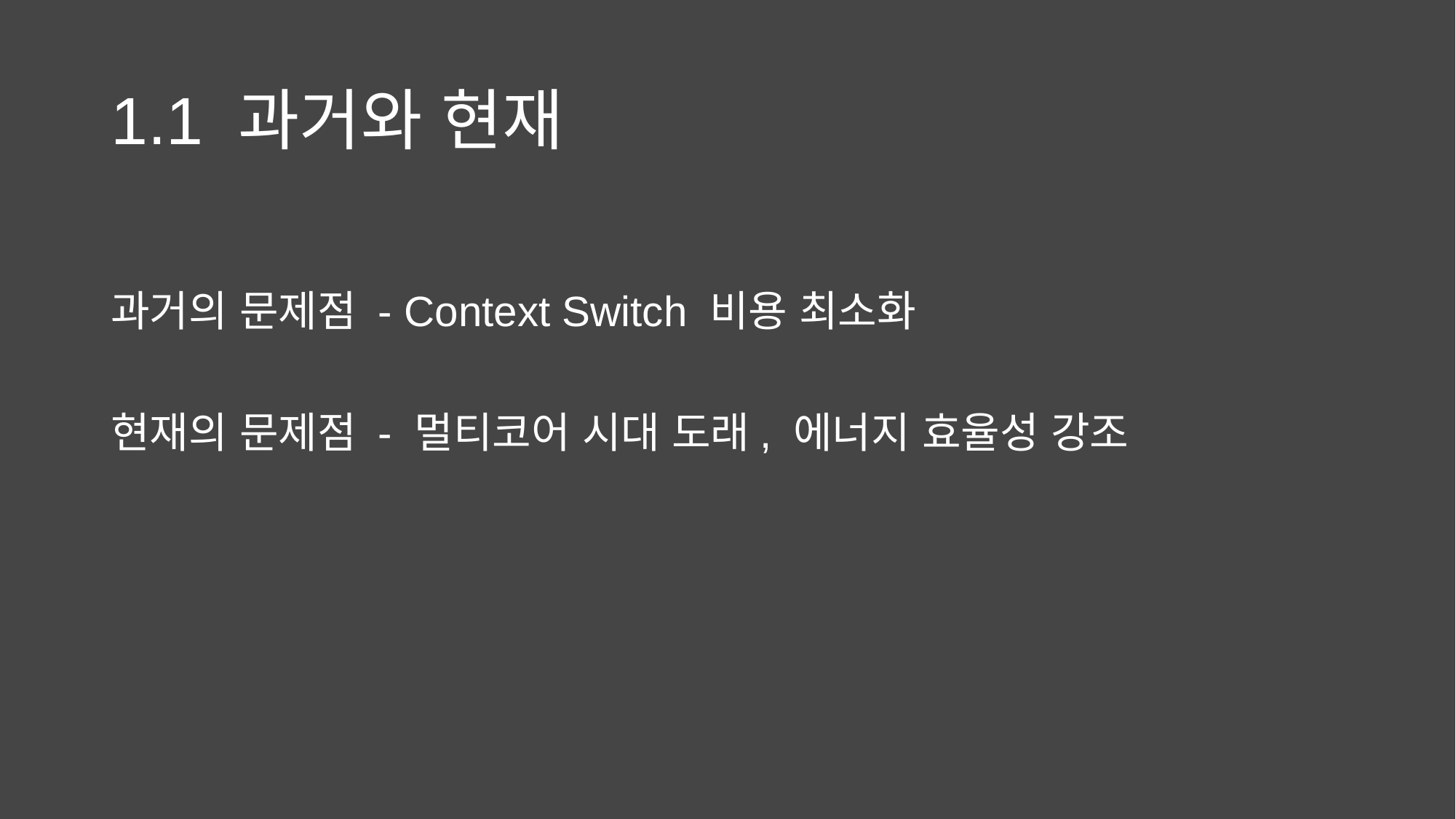

# 1.1 과거와 현재

과거의 문제점 - Context Switch 비용 최소화

현재의 문제점 - 멀티코어 시대 도래, 에너지 효율성 강조